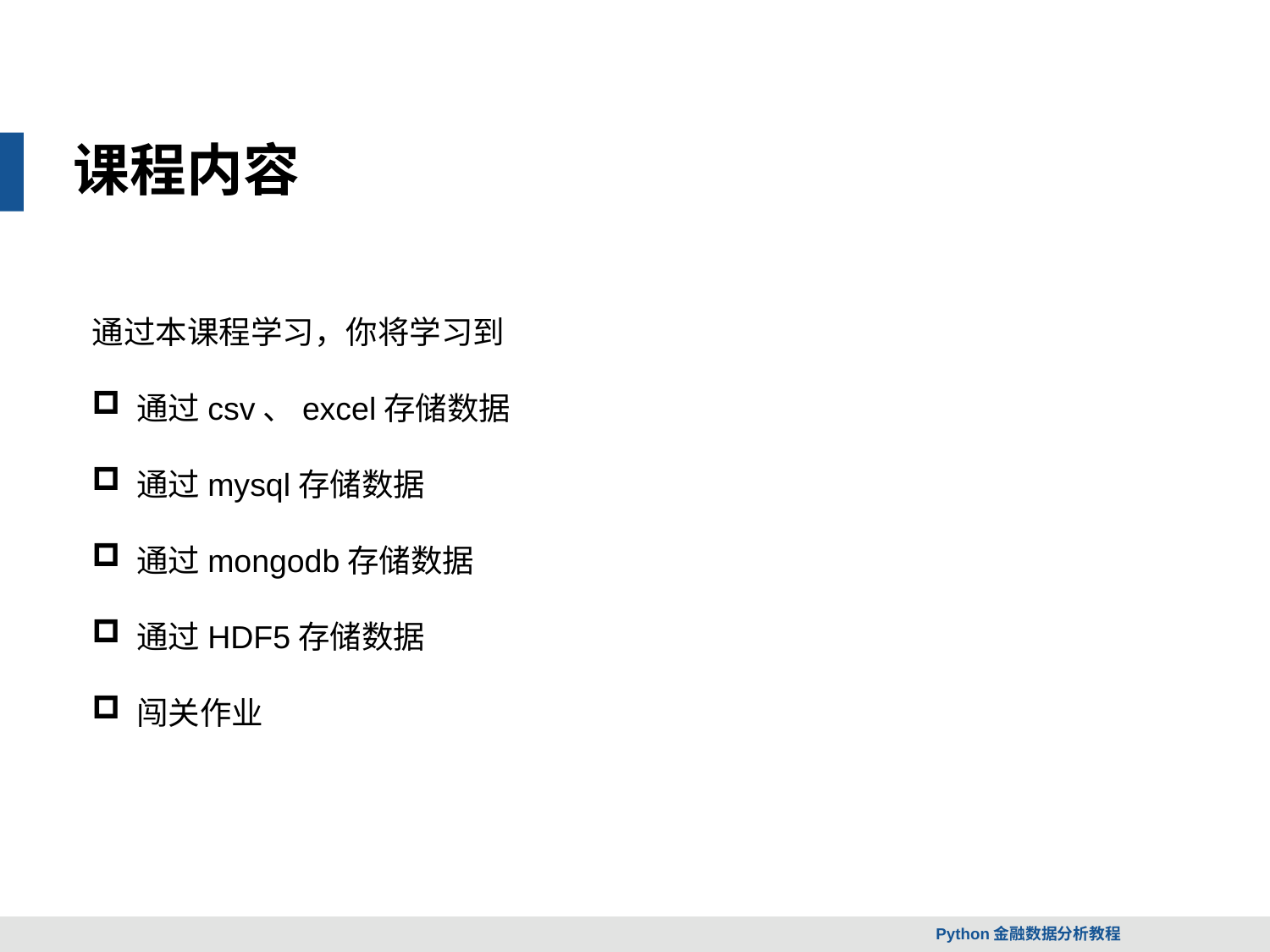

课程内容
通过本课程学习，你将学习到
 通过csv、excel存储数据
 通过mysql存储数据
 通过mongodb存储数据
 通过HDF5存储数据
 闯关作业
Python金融数据分析教程